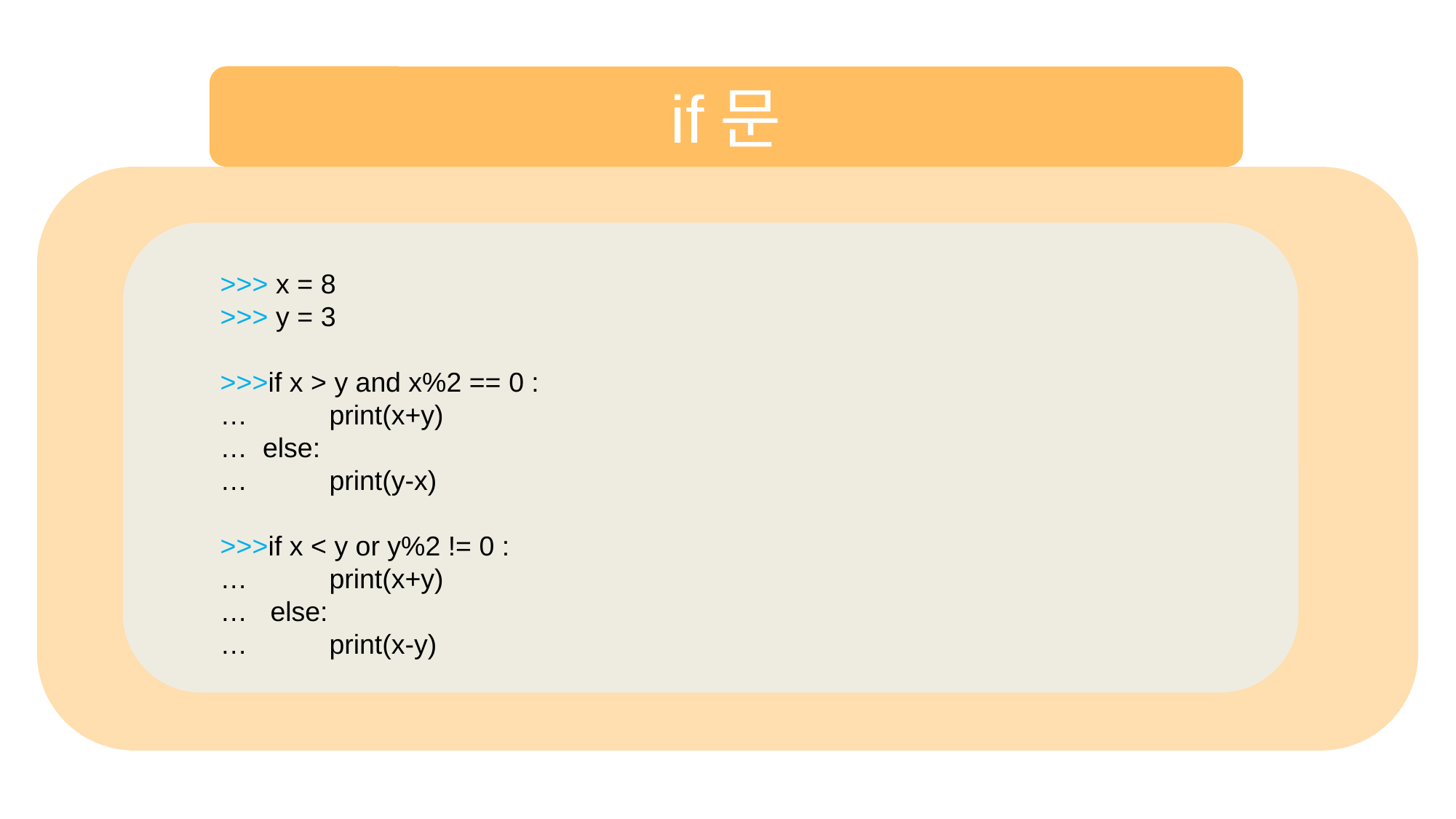

if문

>>> x = 8
>>> y = 3

>>>if x > y and x%2 == 0 :
…	print(x+y)
…  else:
…	print(y-x)

>>>if x < y or y%2 != 0 :
…	print(x+y)
…   else:
…	print(x-y)